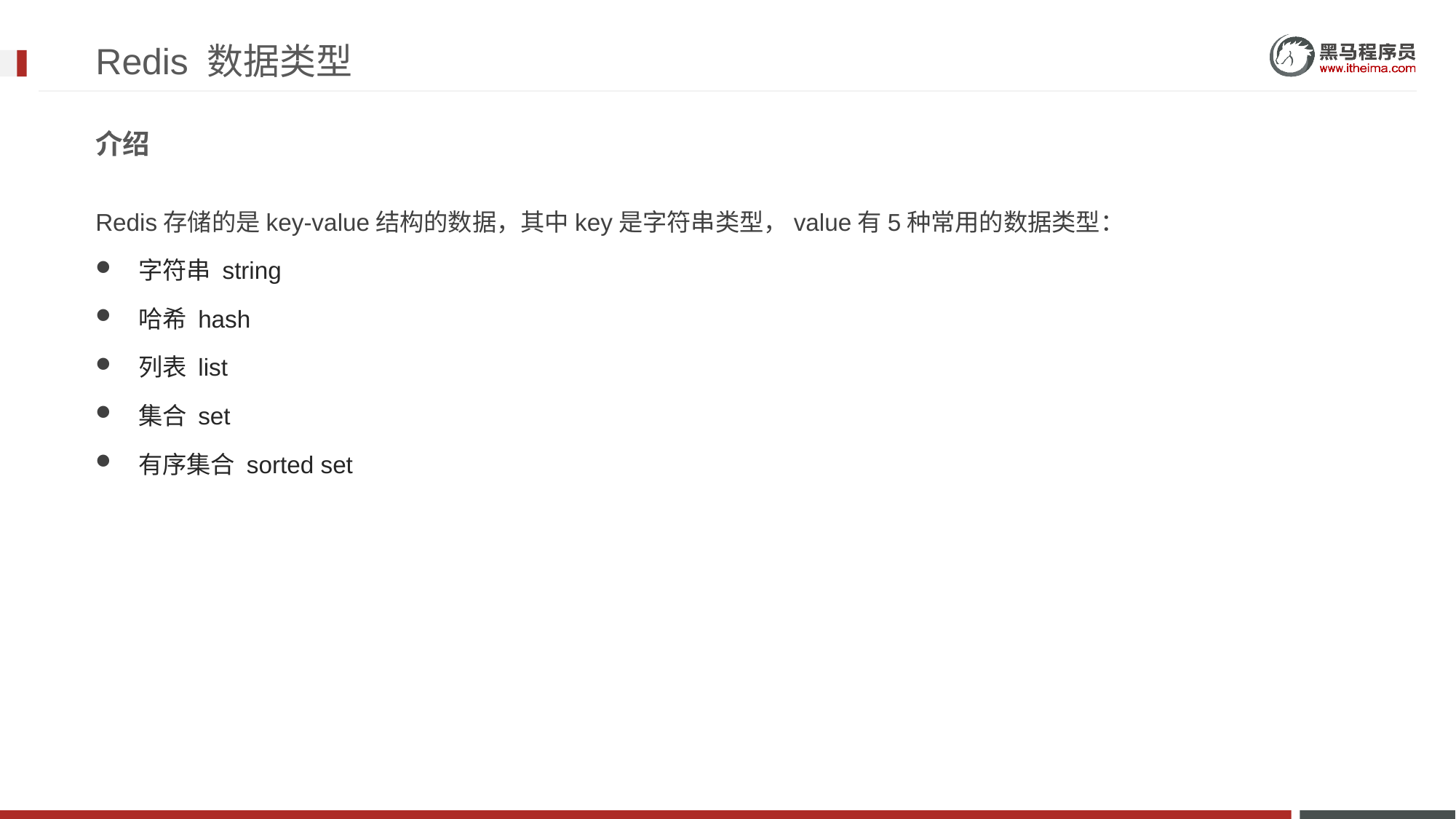

# Redis 数据类型
介绍
Redis存储的是key-value结构的数据，其中key是字符串类型，value有5种常用的数据类型：
字符串 string
哈希 hash
列表 list
集合 set
有序集合 sorted set